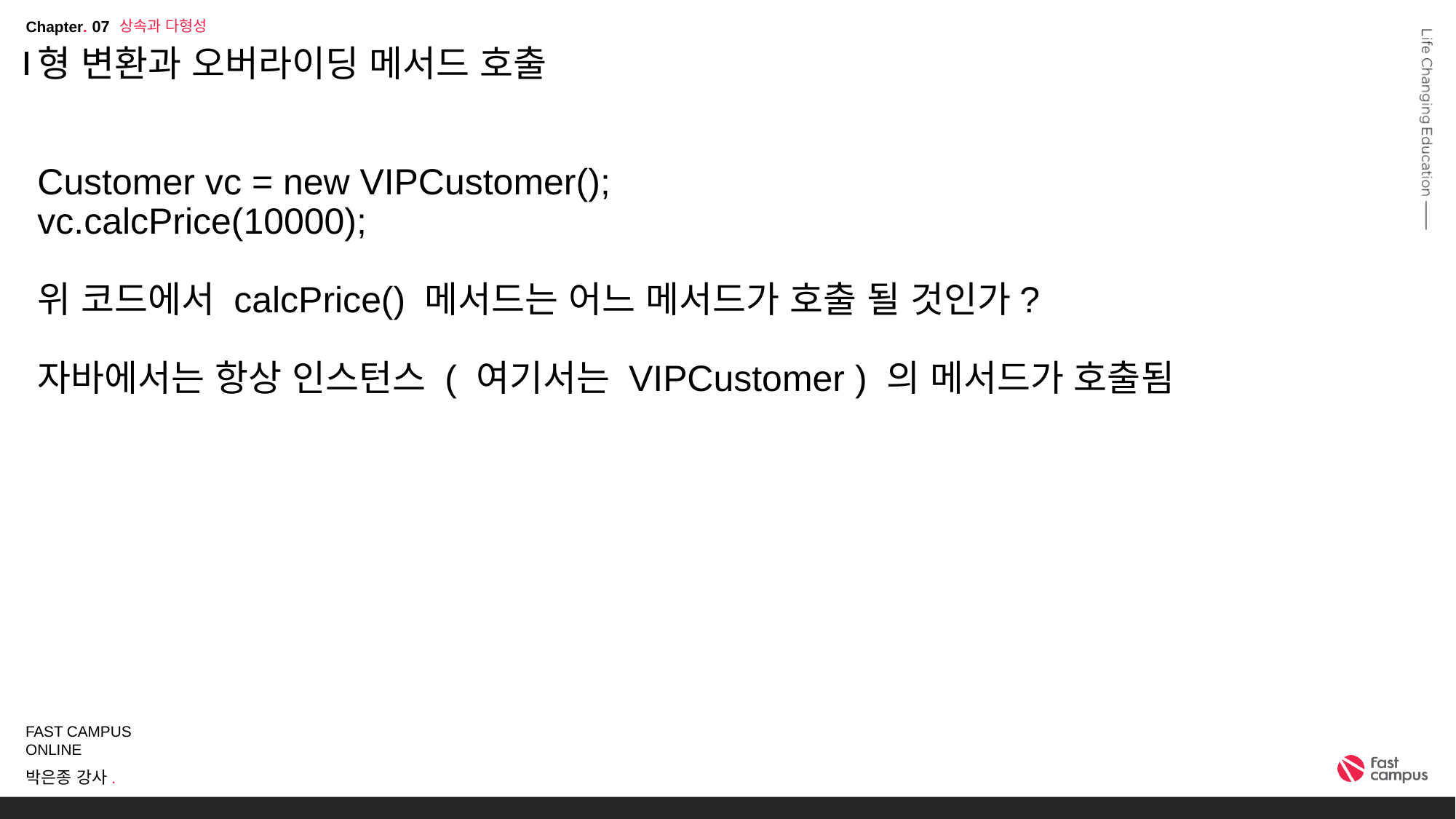

상속과 다형성
07
# 형 변환과 오버라이딩 메서드 호출 Customer vc = new VIPCustomer(); vc.calcPrice(10000); 위 코드에서 calcPrice() 메서드는 어느 메서드가 호출 될 것인가? 자바에서는 항상 인스턴스 ( 여기서는 VIPCustomer ) 의 메서드가 호출됨